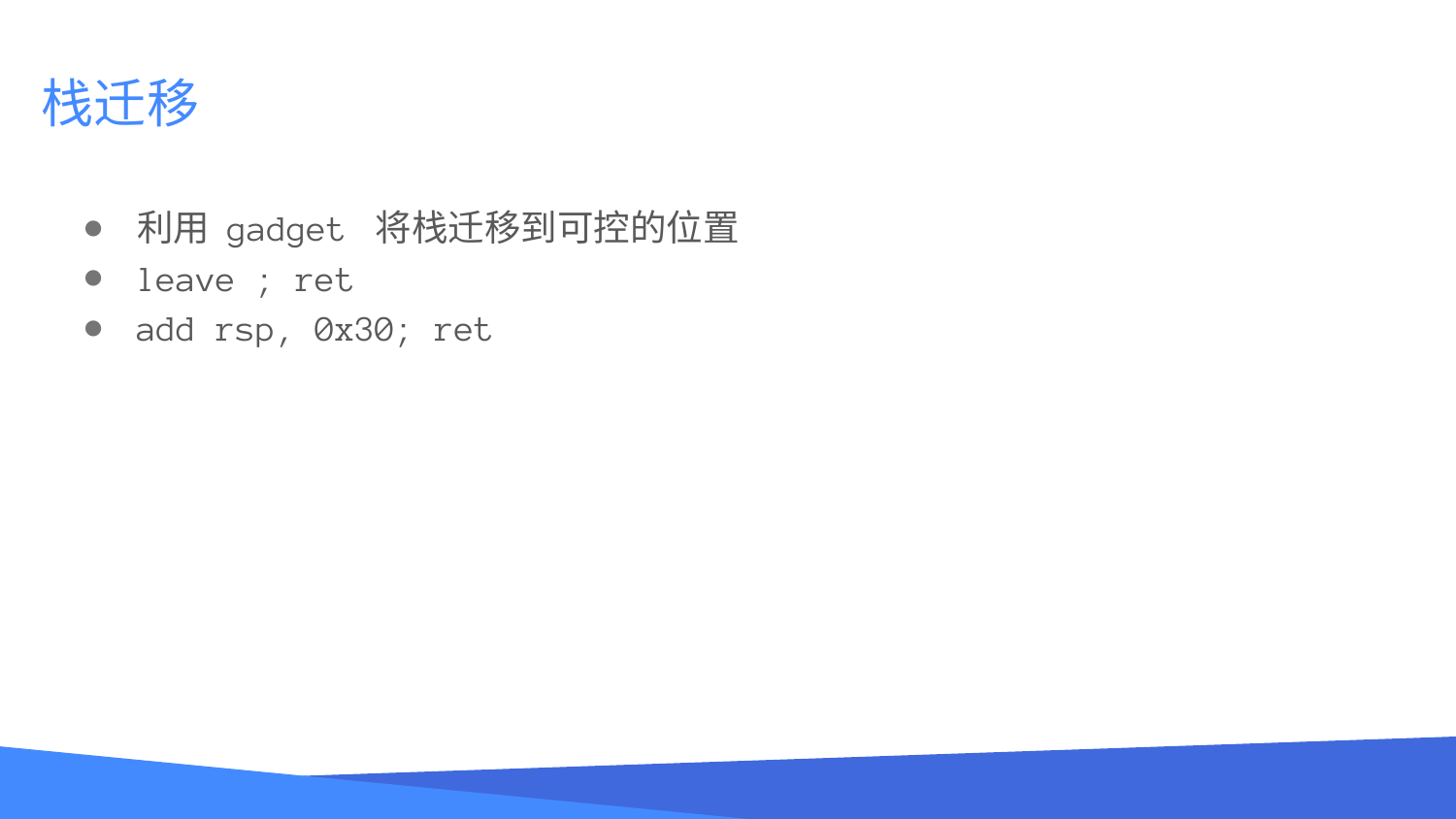

# 栈迁移
利用 gadget 将栈迁移到可控的位置
leave ; ret
add rsp, 0x30; ret